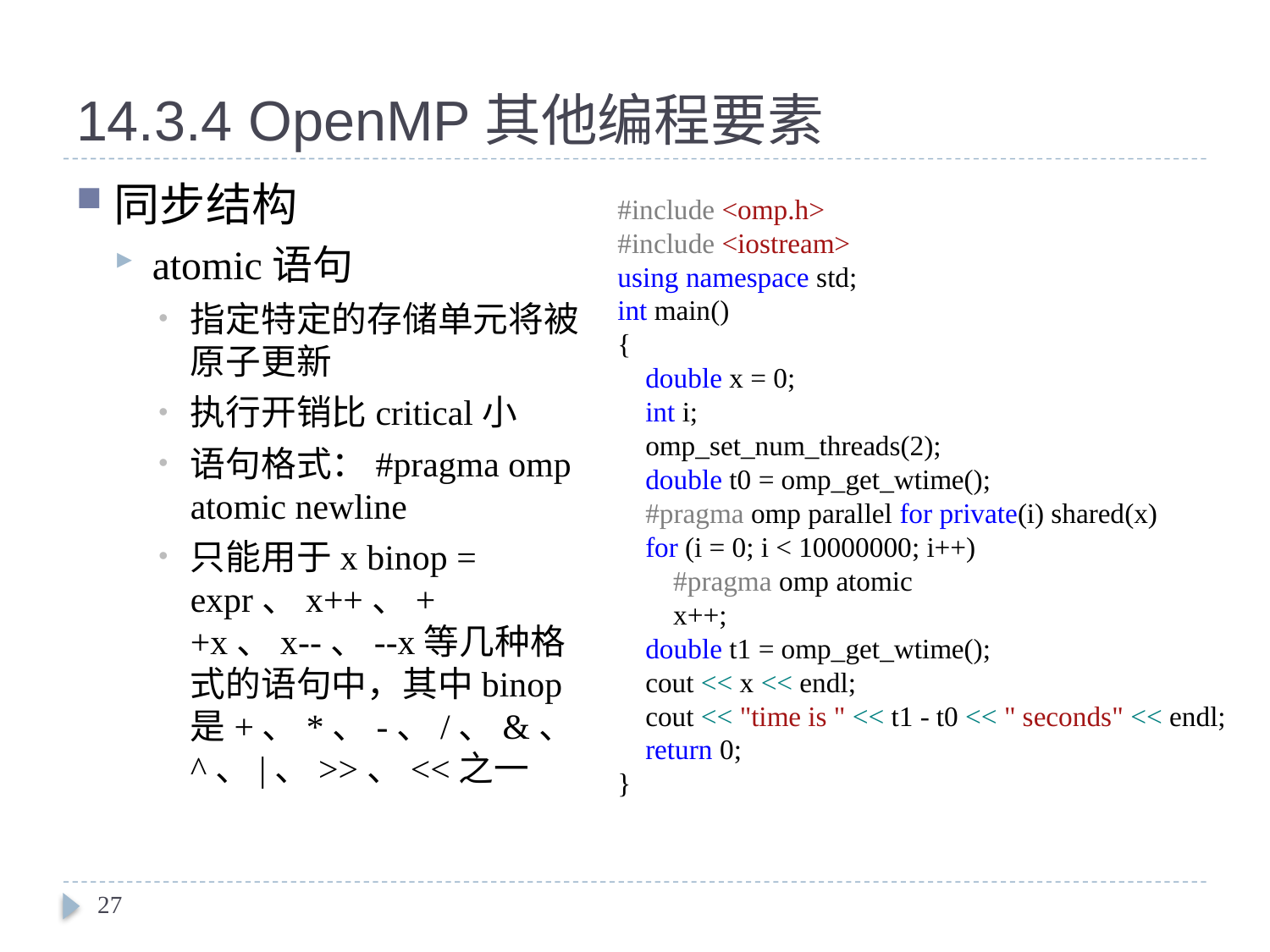

# 14.3.4 OpenMP其他编程要素
同步结构
atomic语句
指定特定的存储单元将被原子更新
执行开销比critical小
语句格式：#pragma omp atomic newline
只能用于x binop = expr、x++、++x、x--、--x等几种格式的语句中，其中binop是+、*、-、/、&、^、|、>>、<<之一
#include <omp.h>
#include <iostream>
using namespace std;
int main()
{
    double x = 0;
    int i;
    omp_set_num_threads(2);
    double t0 = omp_get_wtime();
    #pragma omp parallel for private(i) shared(x)
    for (i = 0; i < 10000000; i++)
        #pragma omp atomic
        x++;
    double t1 = omp_get_wtime();
    cout << x << endl;
    cout << "time is " << t1 - t0 << " seconds" << endl;
    return 0;
}
27